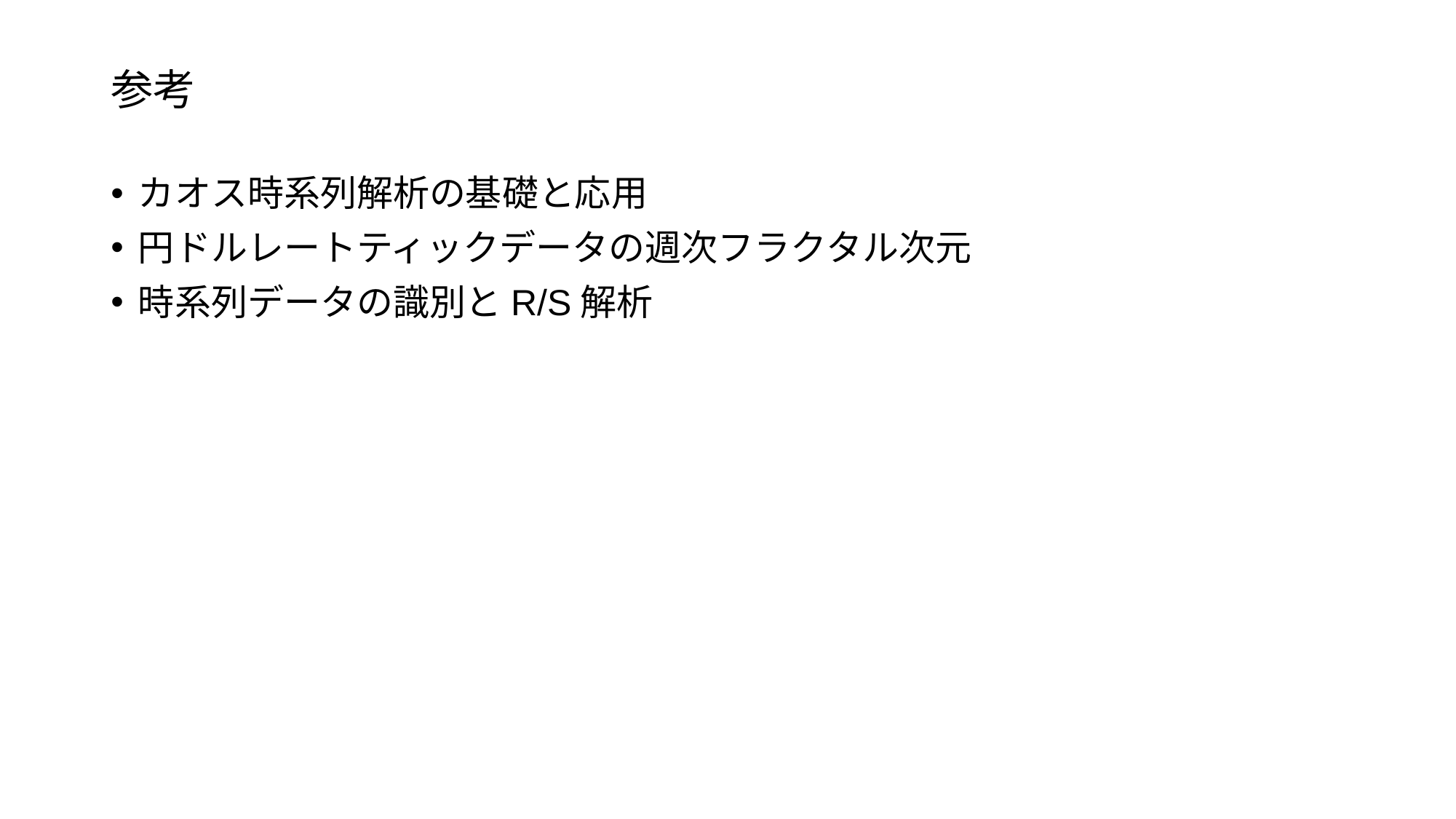

# 参考
カオス時系列解析の基礎と応用
円ドルレートティックデータの週次フラクタル次元
時系列データの識別とR/S解析